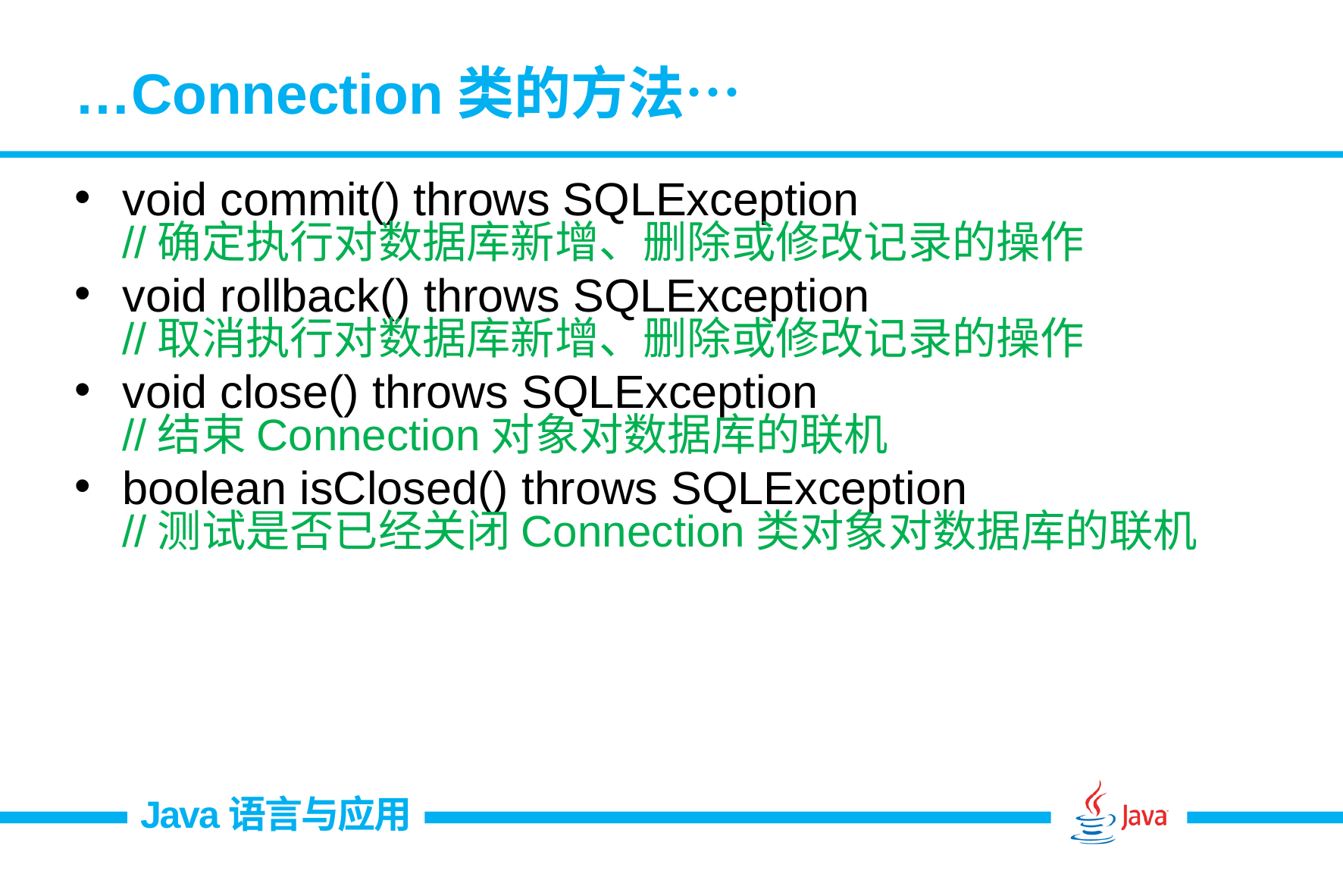

# …Connection类的方法…
void commit() throws SQLException  
//确定执行对数据库新增、删除或修改记录的操作
void rollback() throws SQLException  
//取消执行对数据库新增、删除或修改记录的操作
void close() throws SQLException  
//结束Connection对象对数据库的联机
boolean isClosed() throws SQLException 
//测试是否已经关闭Connection类对象对数据库的联机